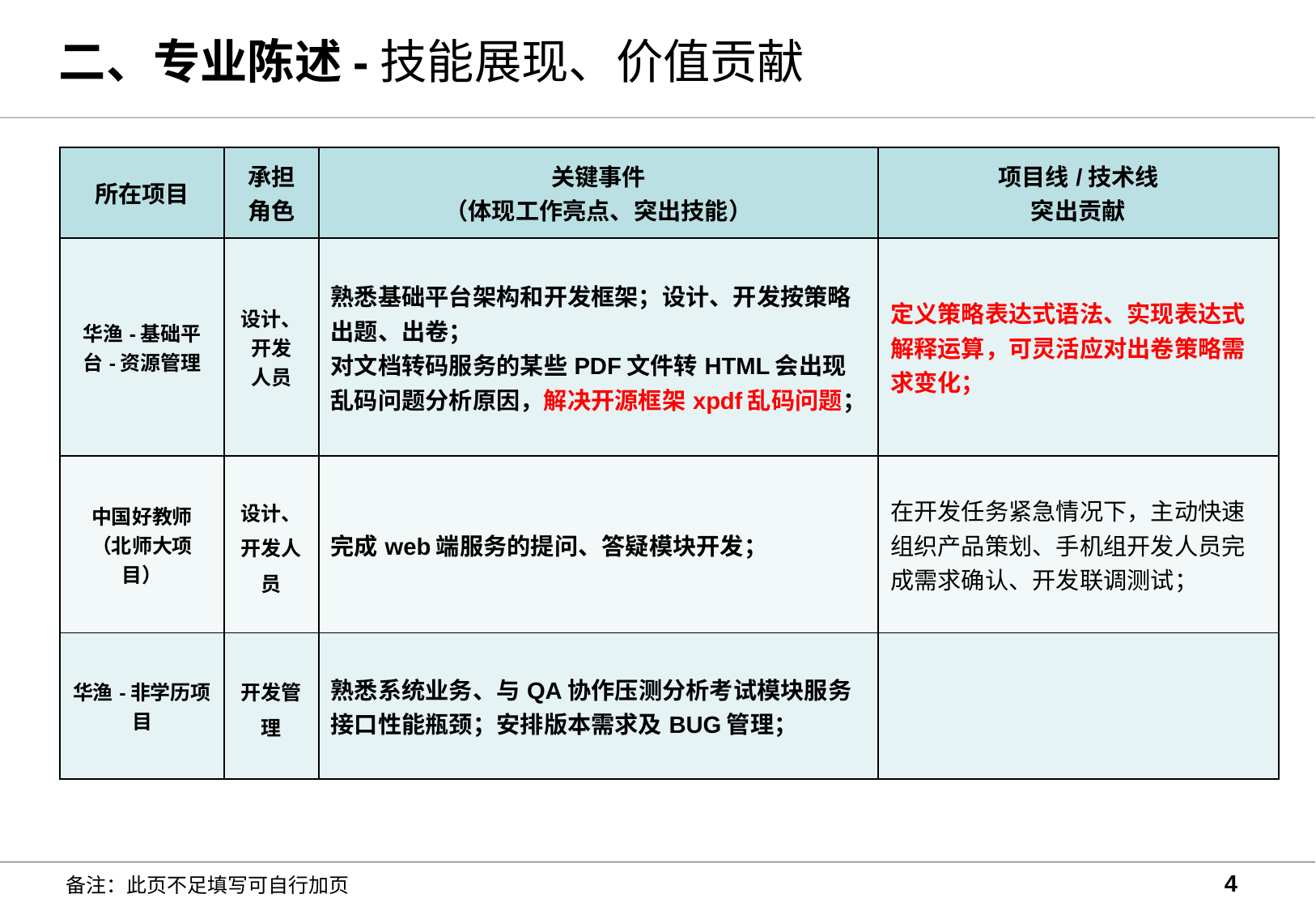

# 二、专业陈述-技能展现、价值贡献
| 所在项目 | 承担角色 | 关键事件 （体现工作亮点、突出技能） | 项目线/技术线 突出贡献 |
| --- | --- | --- | --- |
| 华渔-基础平台-资源管理 | 设计、开发 人员 | 熟悉基础平台架构和开发框架；设计、开发按策略出题、出卷； 对文档转码服务的某些PDF文件转HTML会出现乱码问题分析原因，解决开源框架xpdf乱码问题； | 定义策略表达式语法、实现表达式解释运算，可灵活应对出卷策略需求变化； |
| 中国好教师（北师大项目） | 设计、开发人员 | 完成web端服务的提问、答疑模块开发； | 在开发任务紧急情况下，主动快速组织产品策划、手机组开发人员完成需求确认、开发联调测试； |
| 华渔-非学历项目 | 开发管理 | 熟悉系统业务、与QA协作压测分析考试模块服务接口性能瓶颈；安排版本需求及BUG管理； |  |
4
备注：此页不足填写可自行加页